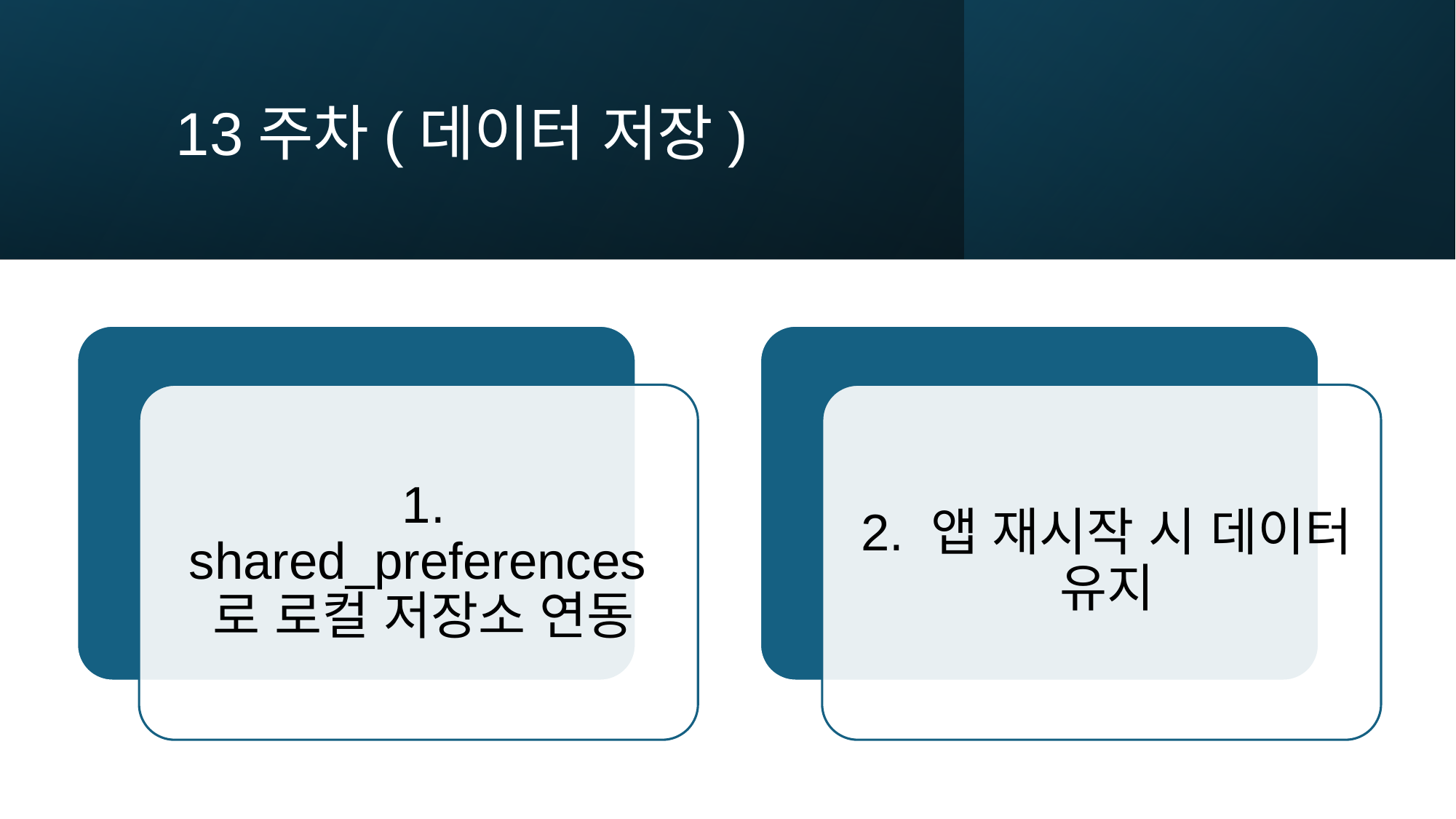

# 13주차(데이터 저장)
1. shared_preferences로 로컬 저장소 연동
2. 앱 재시작 시 데이터 유지